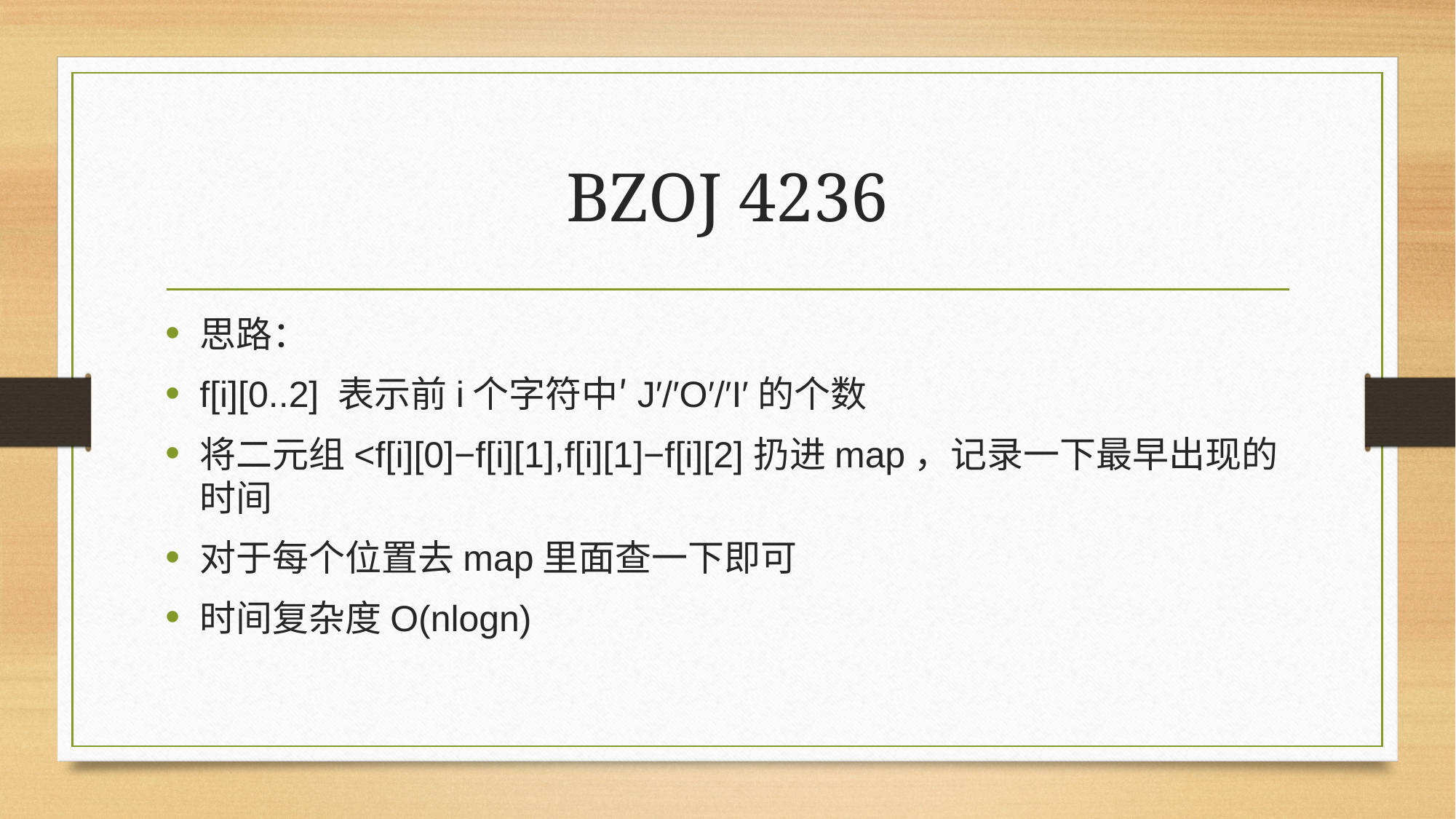

# BZOJ 4236
思路：
f[i][0..2] 表示前i个字符中′J′/′O′/′I′的个数
将二元组<f[i][0]−f[i][1],f[i][1]−f[i][2]扔进map，记录一下最早出现的时间
对于每个位置去map里面查一下即可
时间复杂度O(nlogn)